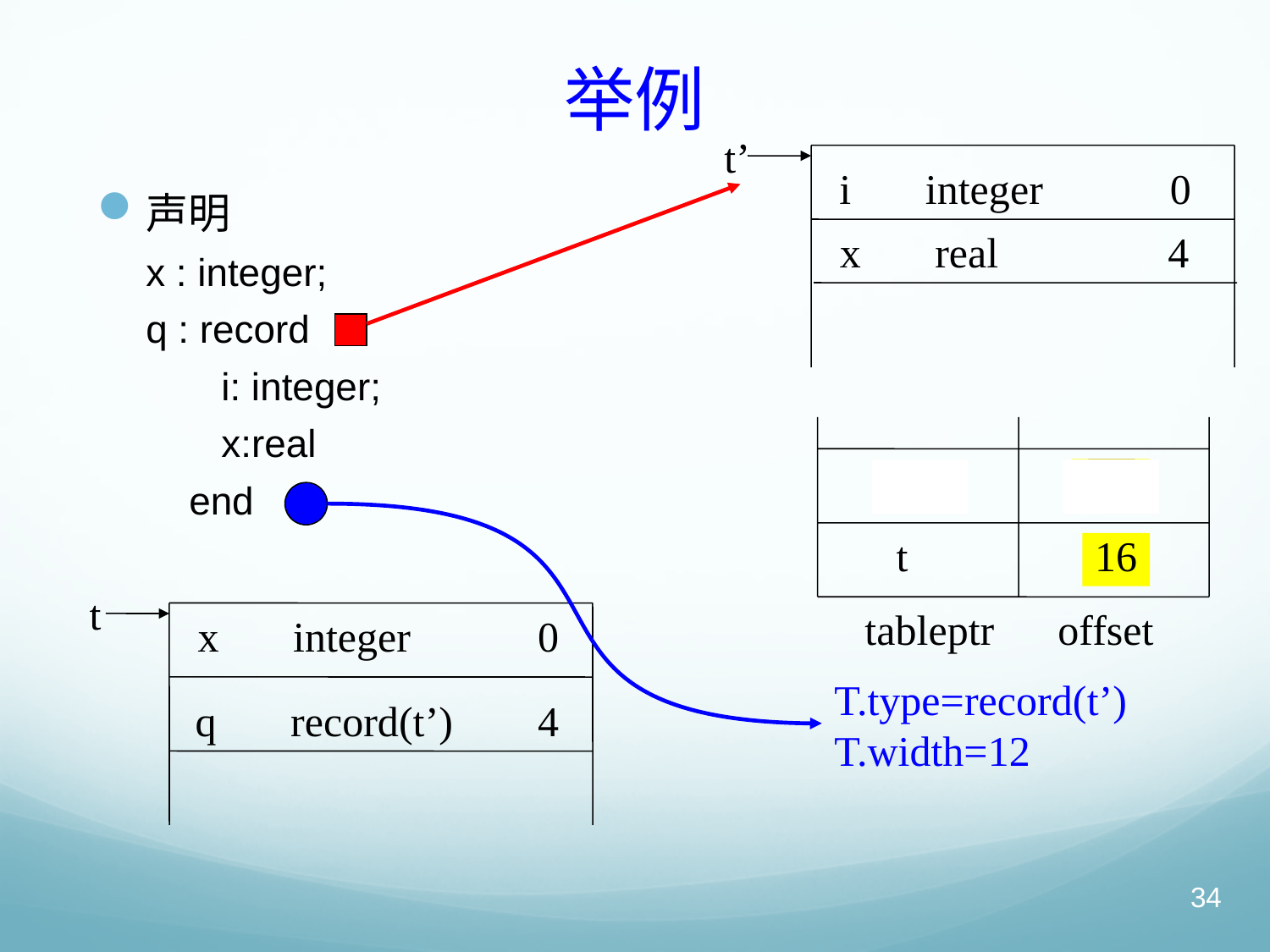

# 举例
t’

i       integer            0
声明
x : integer;
q : record
       i: integer;
       x:real
    end

x       real                4

t                   4
tableptr      offset

t’
12
4

16
t

x       integer            0

T.type=record(t’)
T.width=12
q       record(t’)        4

34